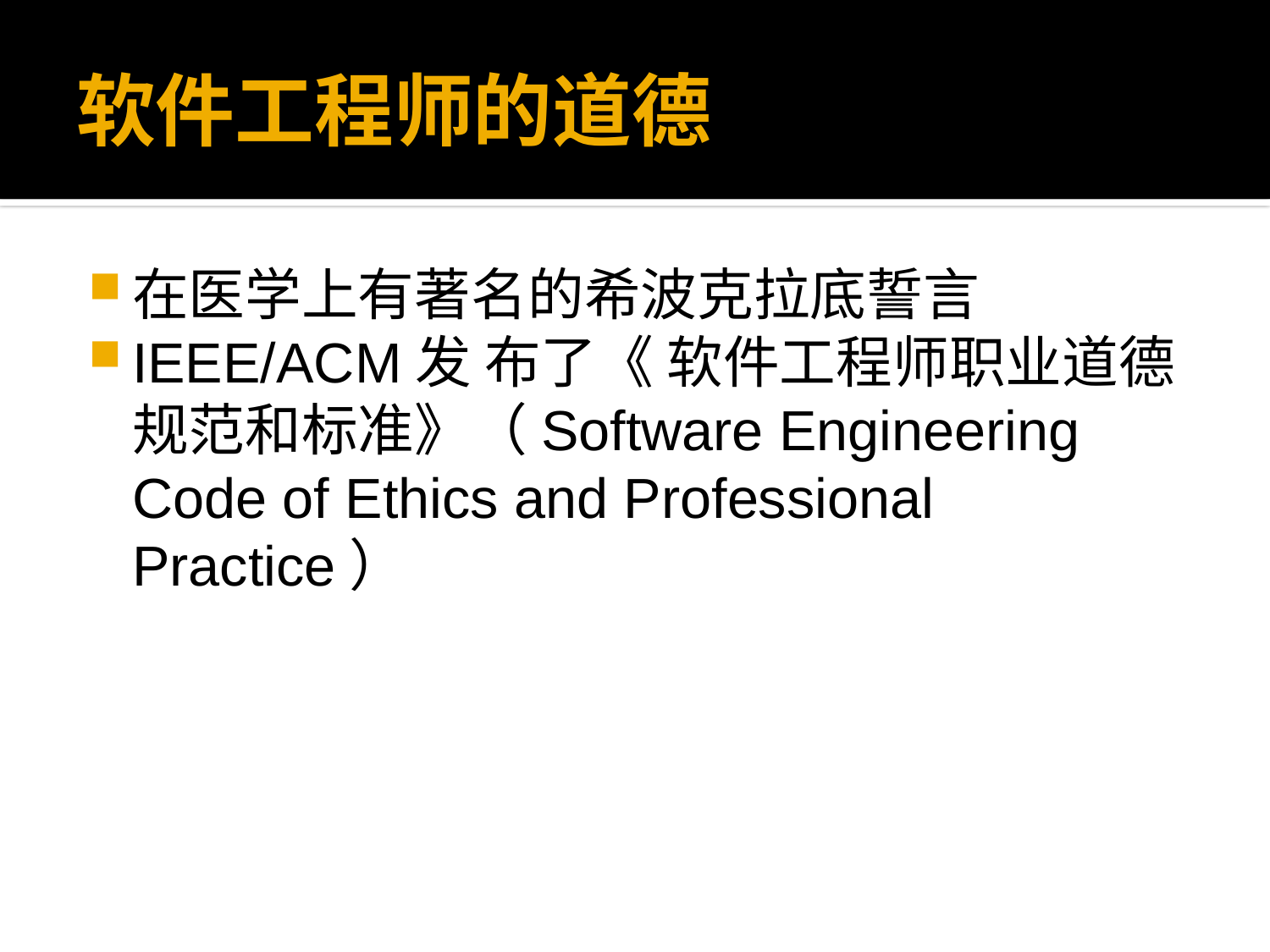

# 软件工程师的道德
在医学上有著名的希波克拉底誓言
IEEE/ACM发 布了《 软件工程师职业道德规范和标准》（Software Engineering Code of Ethics and Professional Practice）